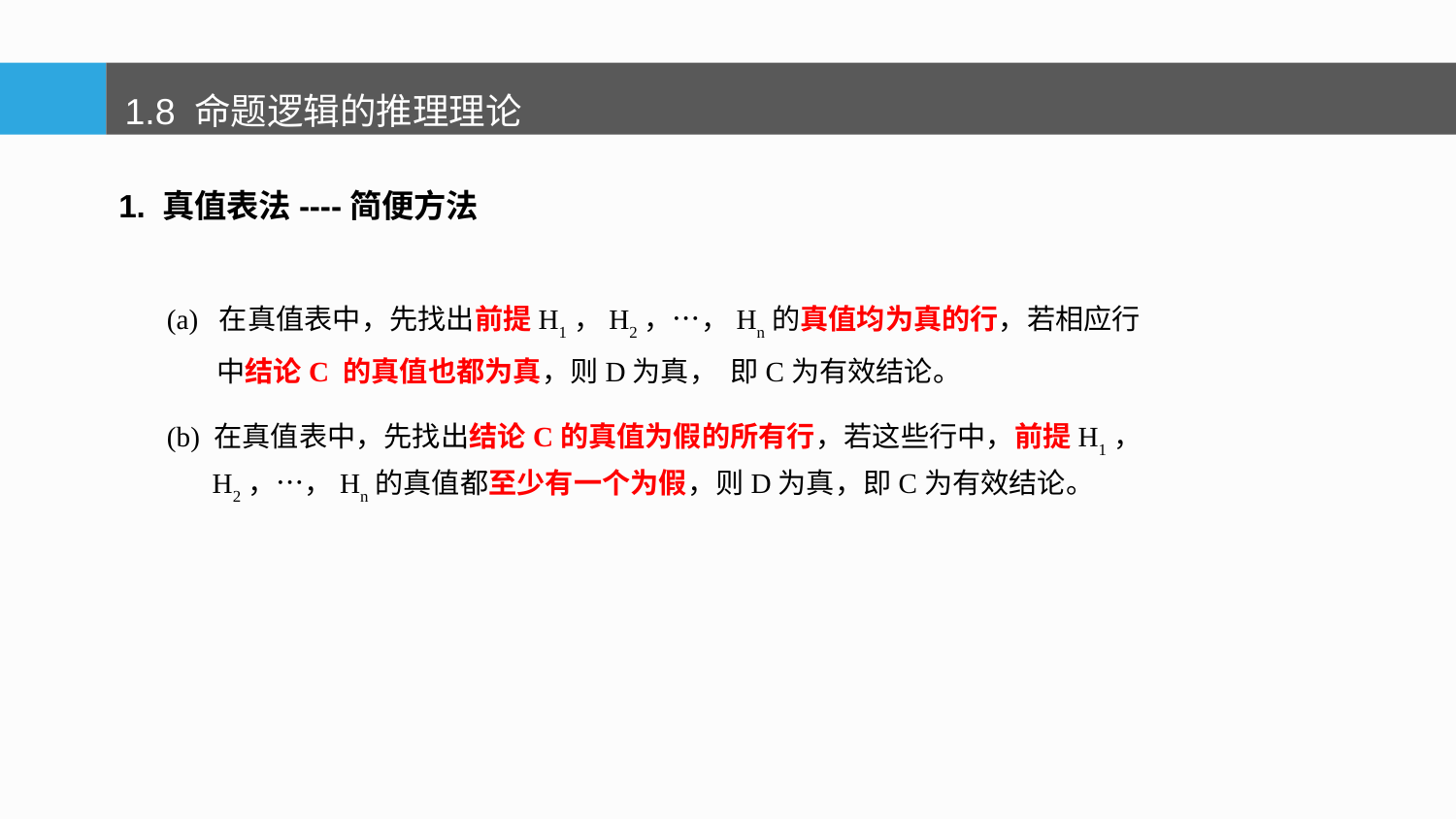

1.8 命题逻辑的推理理论

1. 真值表法----简便方法
(a)  在真值表中，先找出前提H1，H2，…，Hn的真值均为真的行，若相应行中结论C 的真值也都为真，则D为真，  即C为有效结论。
(b) 在真值表中，先找出结论C的真值为假的所有行，若这些行中，前提H1，H2，…，Hn的真值都至少有一个为假，则D为真，即C为有效结论。